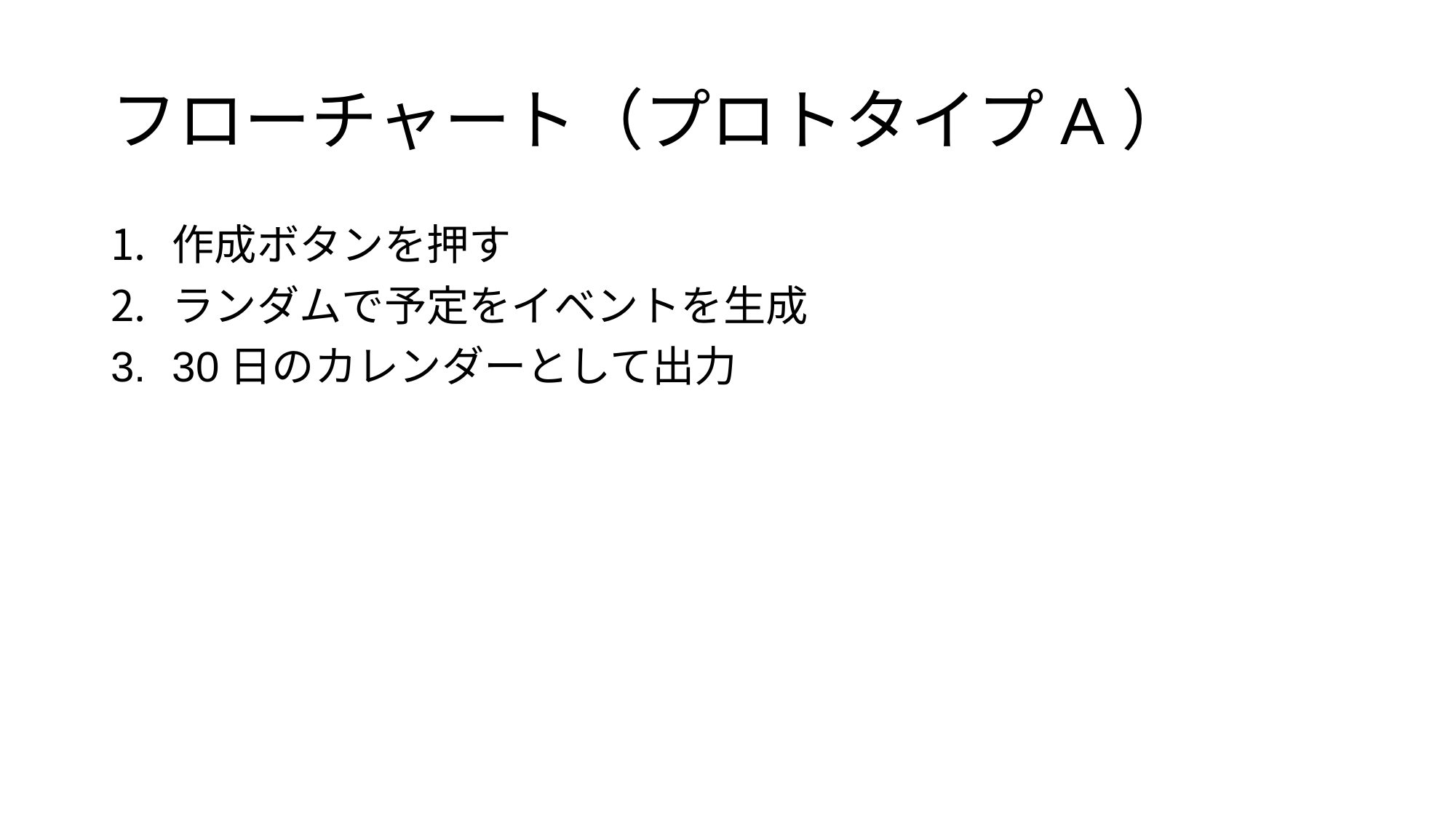

# フローチャート（プロトタイプA）
作成ボタンを押す
ランダムで予定をイベントを生成
30日のカレンダーとして出力